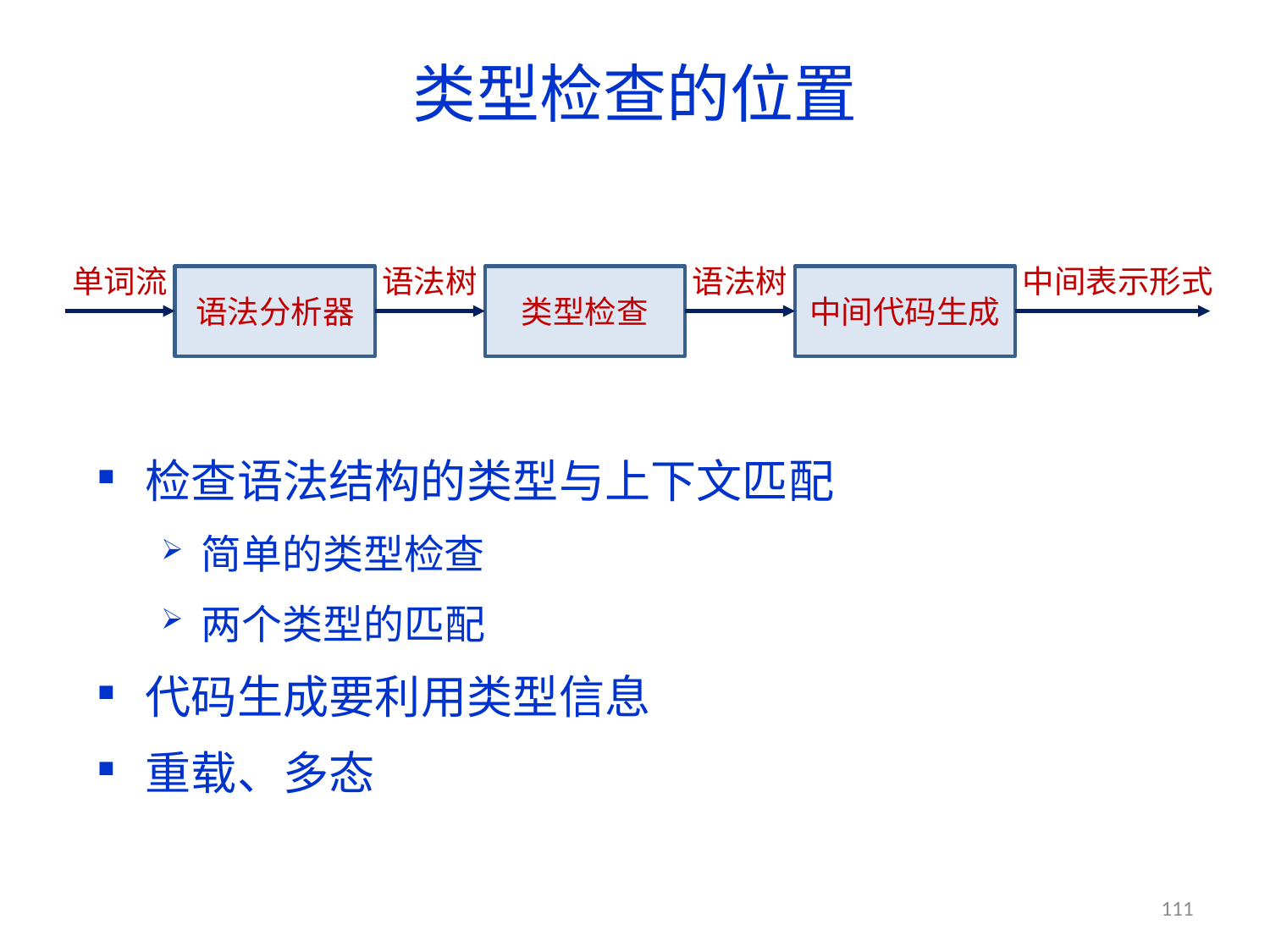

# 类型检查的位置
单词流
中间表示形式
语法树
语法树
语法分析器
类型检查
中间代码生成
检查语法结构的类型与上下文匹配
简单的类型检查
两个类型的匹配
代码生成要利用类型信息
重载、多态
111